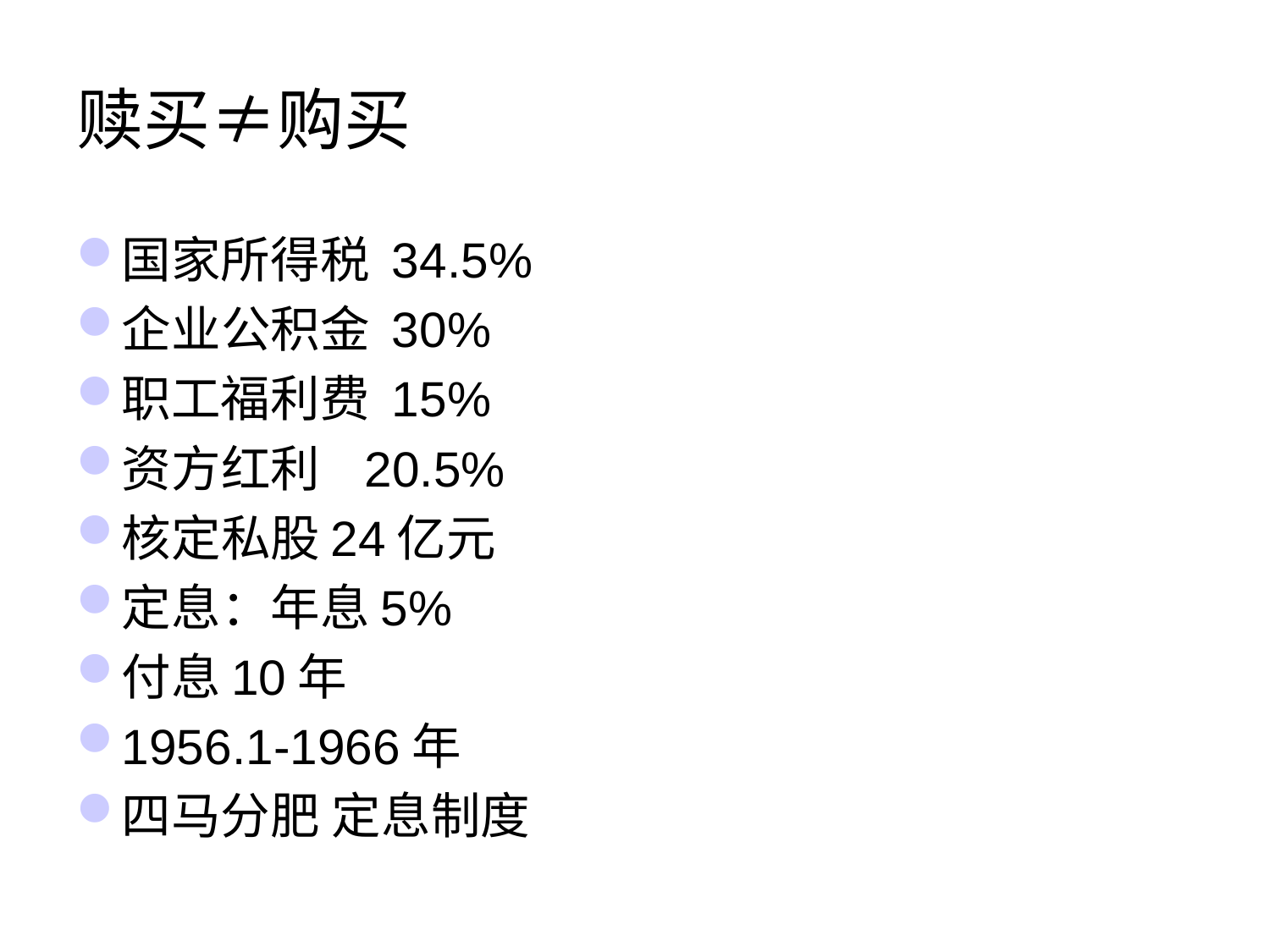

# 赎买≠购买
国家所得税 34.5%
企业公积金 30%
职工福利费 15%
资方红利   20.5%
核定私股24亿元
定息：年息5%
付息10年
1956.1-1966年
四马分肥 定息制度